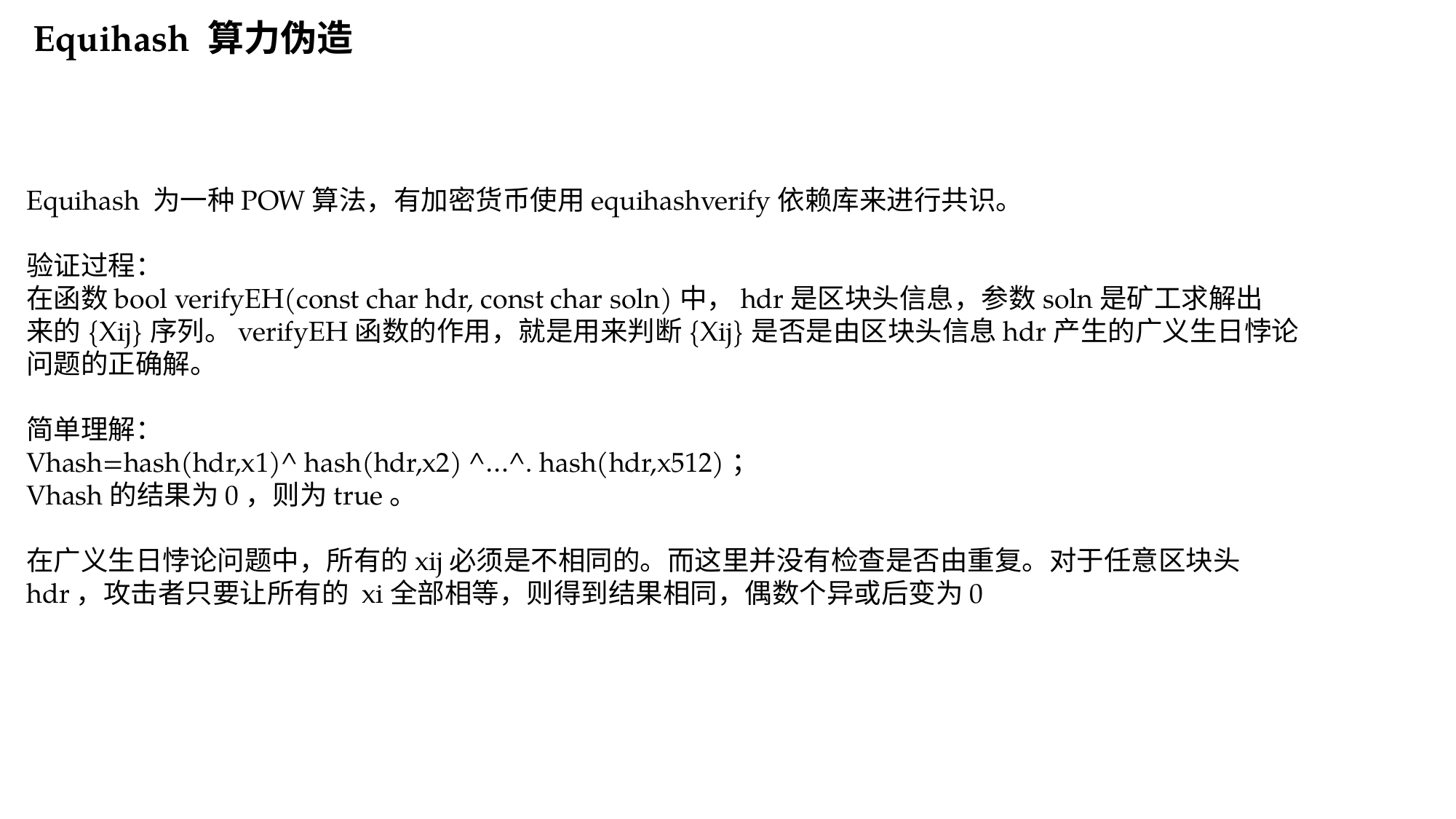

Equihash 算力伪造

Equihash 为一种POW算法，有加密货币使用equihashverify依赖库来进行共识。

验证过程：
在函数bool verifyEH(const char hdr, const char soln)中，hdr是区块头信息，参数soln是矿工求解出
来的{Xij}序列。verifyEH函数的作用，就是用来判断{Xij}是否是由区块头信息hdr产生的广义生日悖论
问题的正确解。

简单理解：
Vhash=hash(hdr,x1)^ hash(hdr,x2) ^…^. hash(hdr,x512)；
Vhash的结果为0，则为true。

在广义生日悖论问题中，所有的xij必须是不相同的。而这里并没有检查是否由重复。对于任意区块头
hdr，攻击者只要让所有的 xi全部相等，则得到结果相同，偶数个异或后变为0